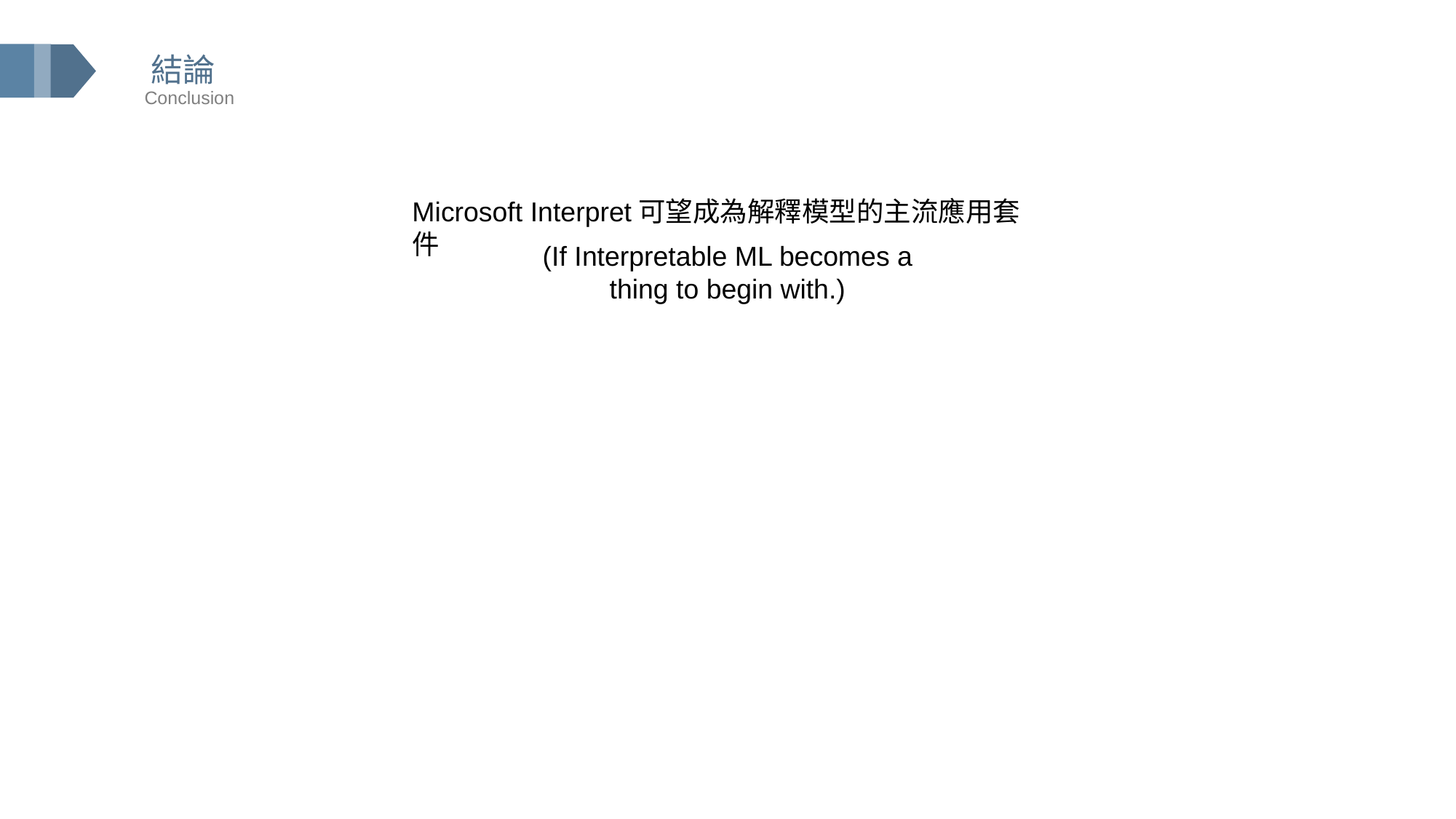

Microsoft Interpret可望成為解釋模型的主流應用套件
(If Interpretable ML becomes a thing to begin with.)